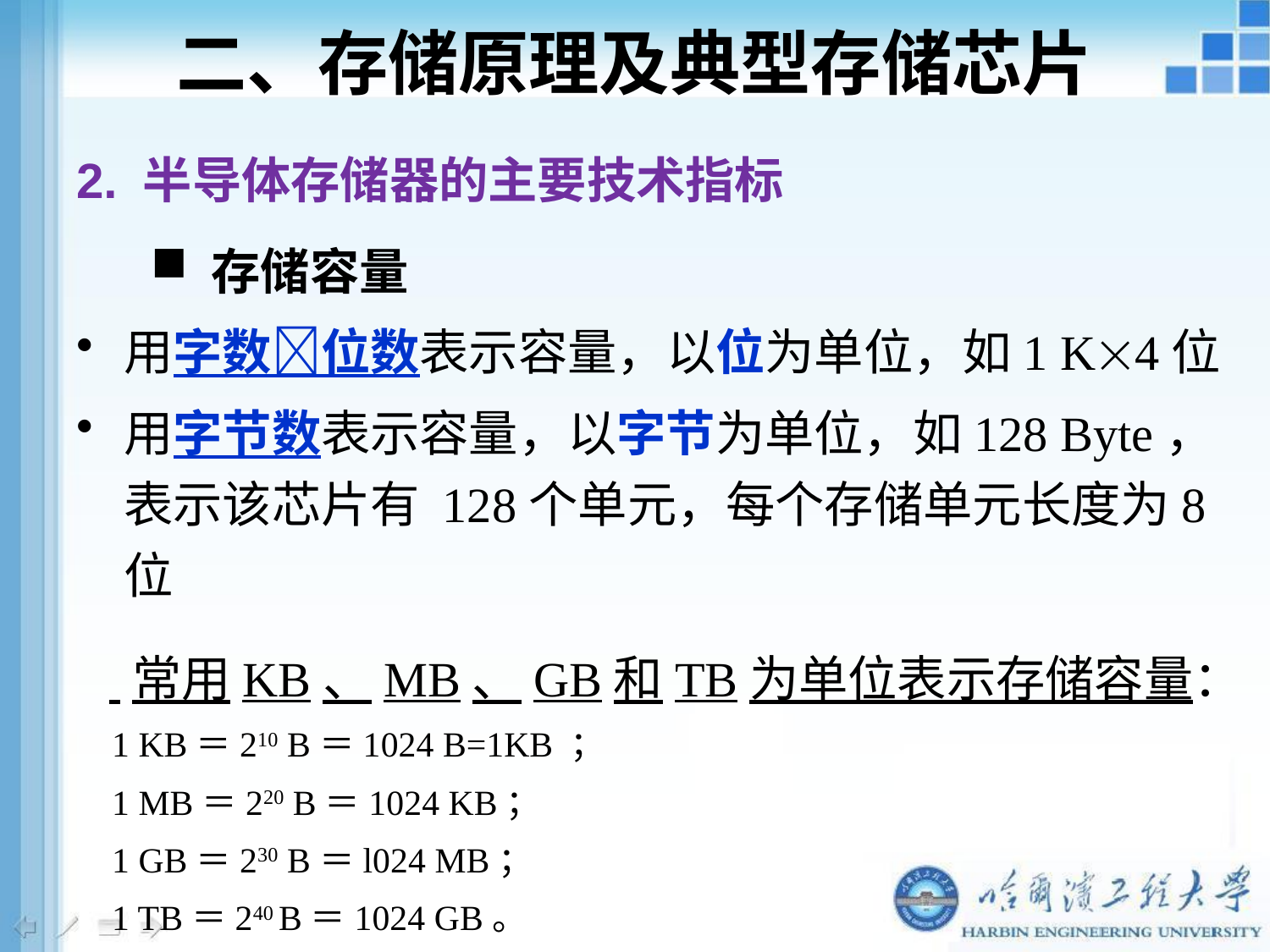

二、存储原理及典型存储芯片
2. 半导体存储器的主要技术指标
 存储容量
用字数×位数表示容量，以位为单位，如1 K×4位
用字节数表示容量，以字节为单位，如128 Byte，表示该芯片有 128个单元，每个存储单元长度为8位
    常用KB、MB、GB和TB为单位表示存储容量：
    1 KB＝210 B＝1024 B=1KB ；
    1 MB＝220 B＝1024 KB；
    1 GB＝230 B＝l024 MB；
    1 TB＝240 B＝1024 GB。